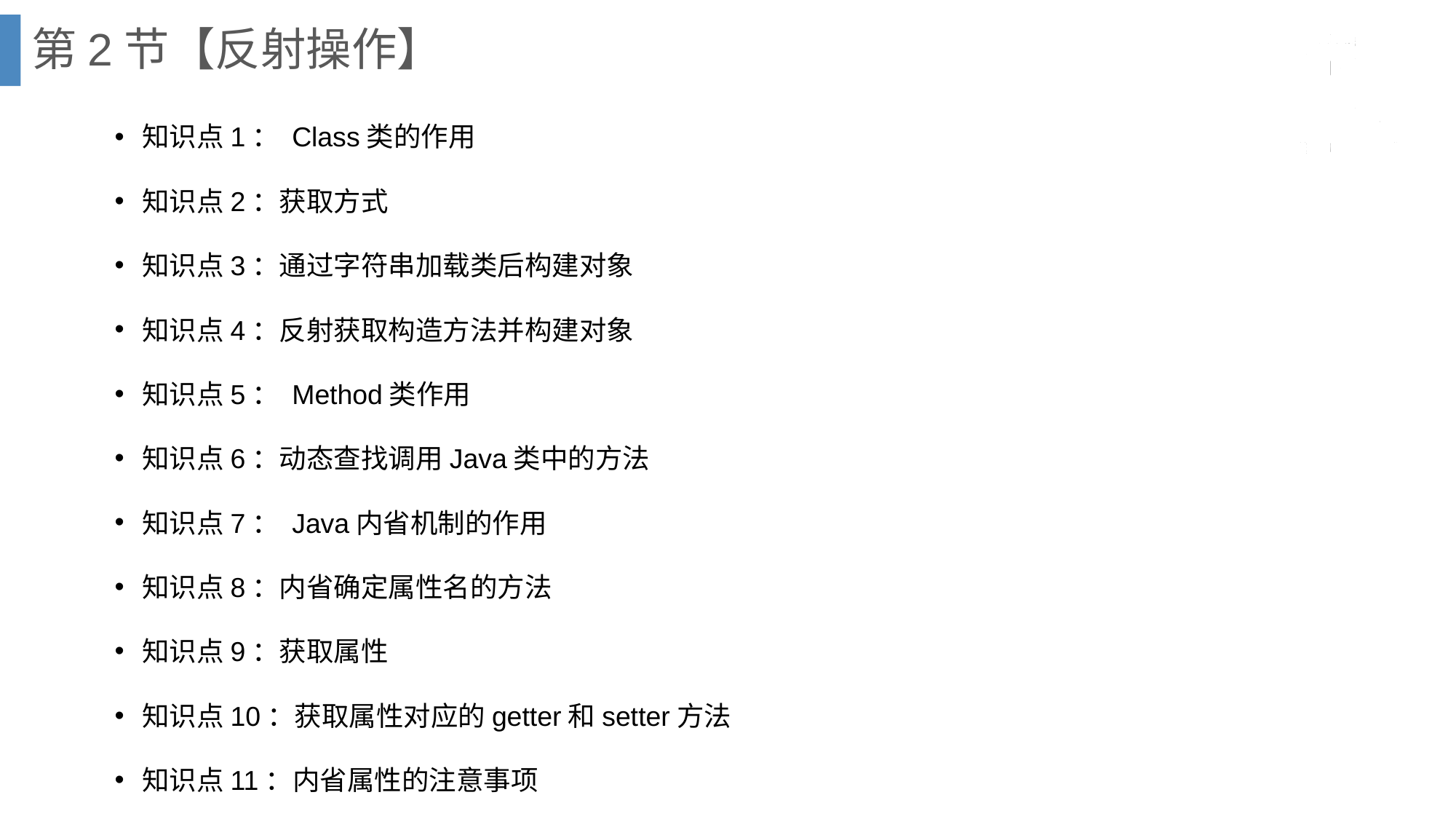

# 第2节【反射操作】
知识点1： Class类的作用
知识点2：获取方式
知识点3：通过字符串加载类后构建对象
知识点4：反射获取构造方法并构建对象
知识点5： Method类作用
知识点6：动态查找调用Java类中的方法
知识点7： Java内省机制的作用
知识点8：内省确定属性名的方法
知识点9：获取属性
知识点10：获取属性对应的getter和setter方法
知识点11：内省属性的注意事项